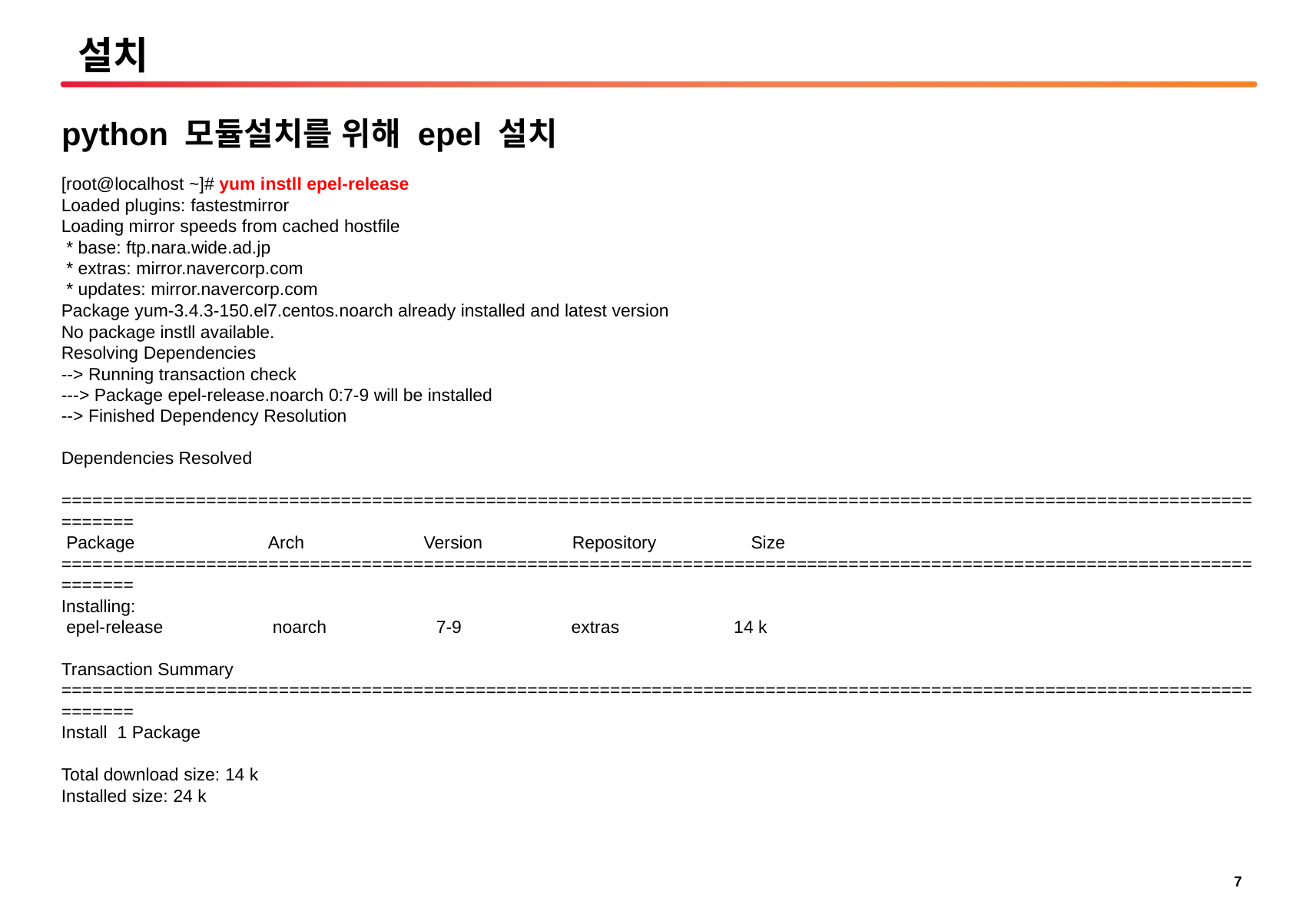

# 설치

python 모듈설치를 위해 epel 설치
[root@localhost ~]# yum instll epel-release
Loaded plugins: fastestmirror
Loading mirror speeds from cached hostfile
 * base: ftp.nara.wide.ad.jp
 * extras: mirror.navercorp.com
 * updates: mirror.navercorp.com
Package yum-3.4.3-150.el7.centos.noarch already installed and latest version
No package instll available.
Resolving Dependencies
--> Running transaction check
---> Package epel-release.noarch 0:7-9 will be installed
--> Finished Dependency Resolution

Dependencies Resolved

==========================================================================================================================
 Package                           Arch                        Version                  Repository                   Size
==========================================================================================================================
Installing:
 epel-release                      noarch                      7-9                      extras                       14 k

Transaction Summary
==========================================================================================================================
Install  1 Package

Total download size: 14 k
Installed size: 24 k